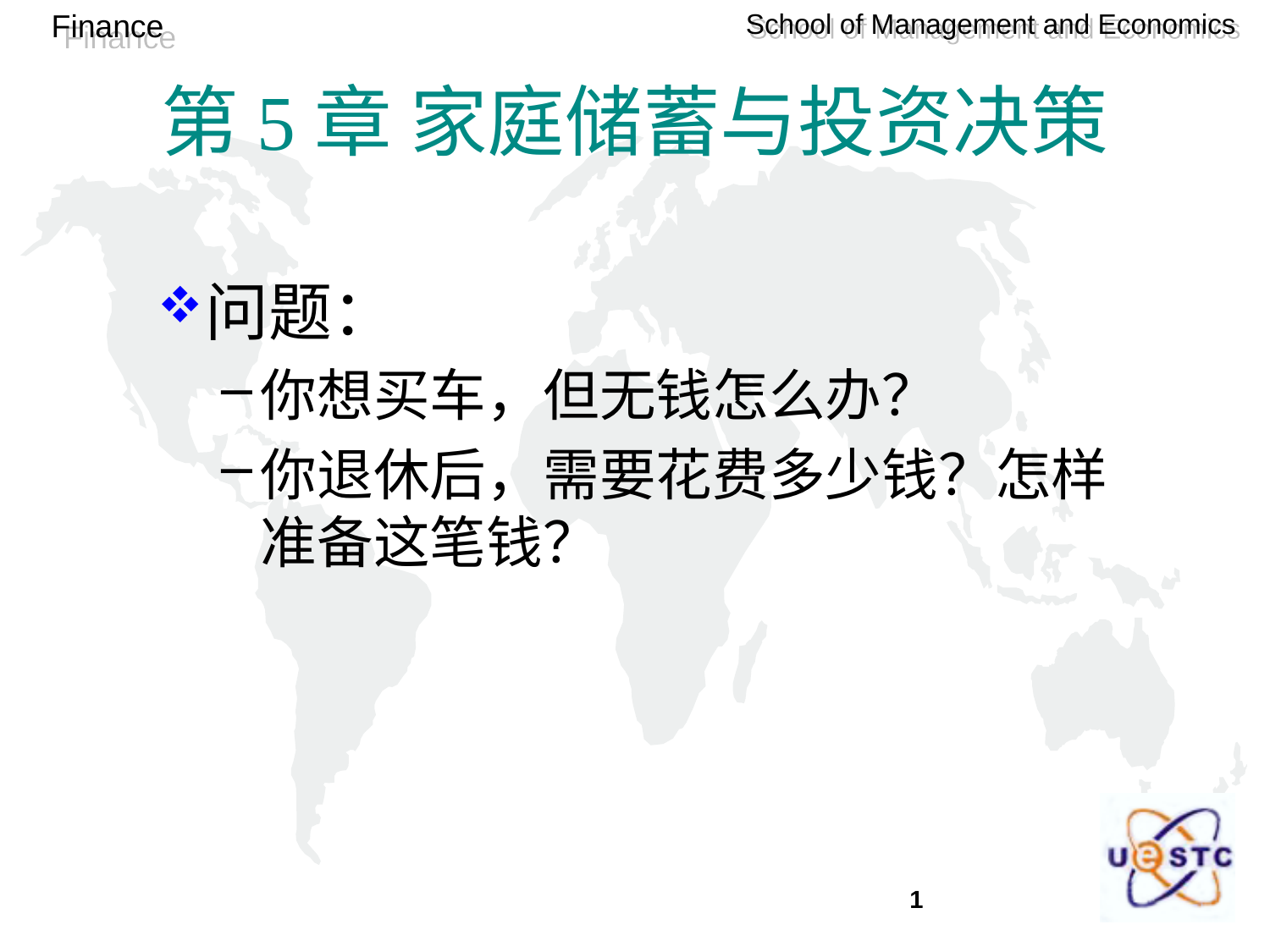

# 第5章 家庭储蓄与投资决策
问题：
你想买车，但无钱怎么办？
你退休后，需要花费多少钱？怎样准备这笔钱？